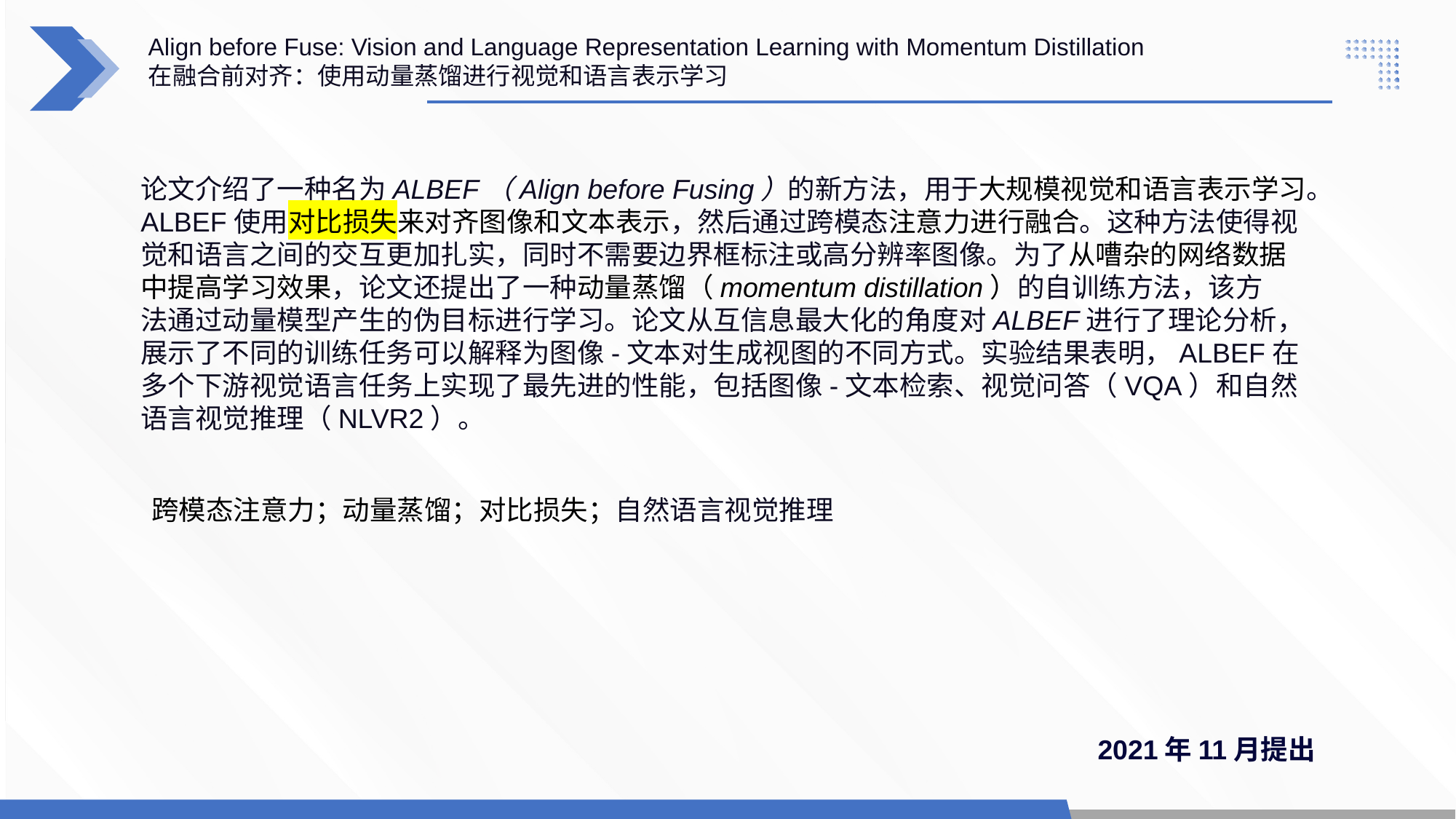

Align before Fuse: Vision and Language Representation Learning with Momentum Distillation
在融合前对齐：使用动量蒸馏进行视觉和语言表示学习
论文介绍了一种名为ALBEF（Align before Fusing）的新方法，用于大规模视觉和语言表示学习。
ALBEF使用对比损失来对齐图像和文本表示，然后通过跨模态注意力进行融合。这种方法使得视
觉和语言之间的交互更加扎实，同时不需要边界框标注或高分辨率图像。为了从嘈杂的网络数据
中提高学习效果，论文还提出了一种动量蒸馏（momentum distillation）的自训练方法，该方
法通过动量模型产生的伪目标进行学习。论文从互信息最大化的角度对ALBEF进行了理论分析，
展示了不同的训练任务可以解释为图像-文本对生成视图的不同方式。实验结果表明，ALBEF在
多个下游视觉语言任务上实现了最先进的性能，包括图像-文本检索、视觉问答（VQA）和自然
语言视觉推理（NLVR2）。
跨模态注意力；动量蒸馏；对比损失；自然语言视觉推理
2021年11月提出